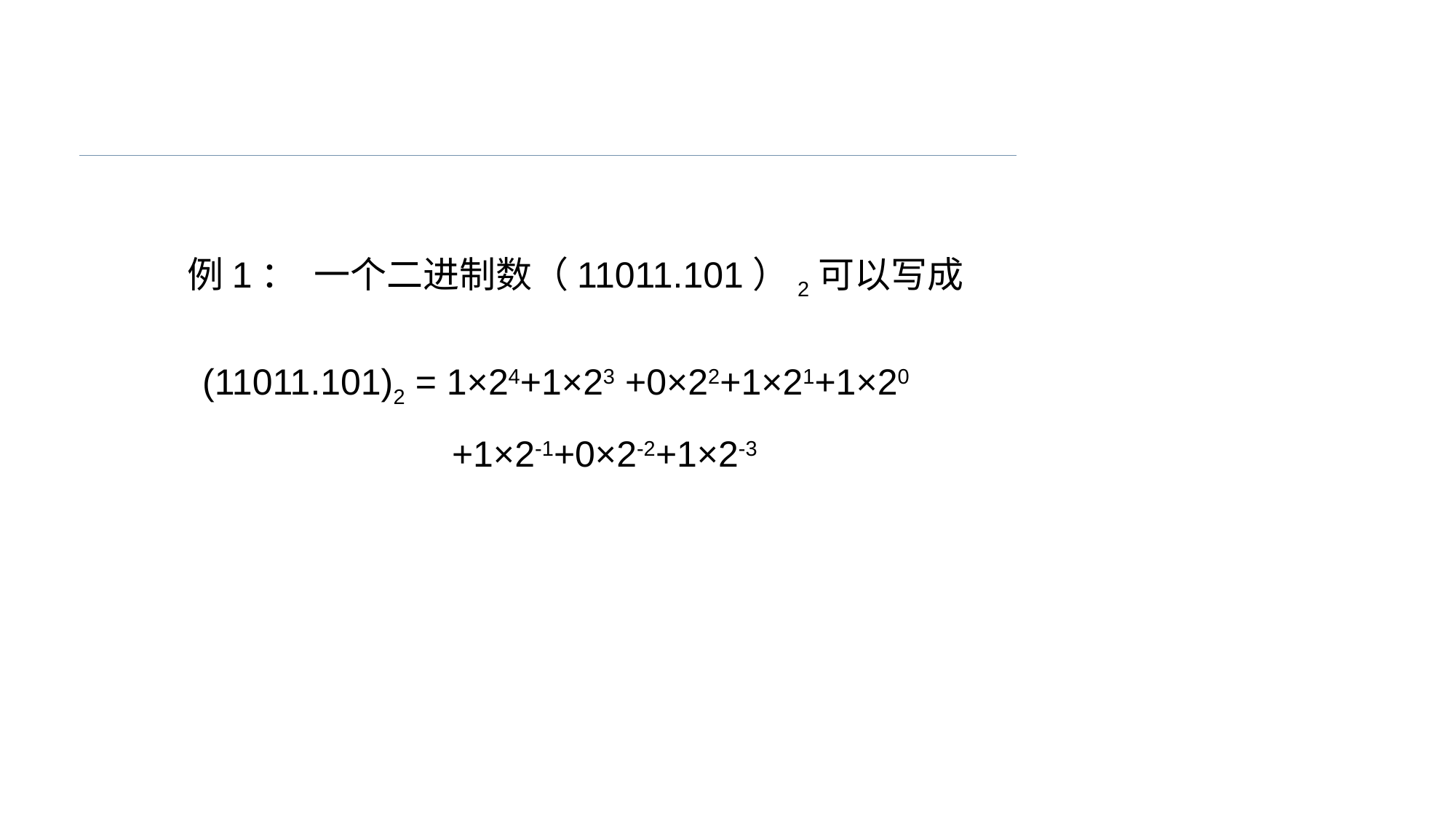

例1：  一个二进制数（11011.101）2可以写成

  (11011.101)2 = 1×24+1×23 +0×22+1×21+1×20
                          +1×2-1+0×2-2+1×2-3